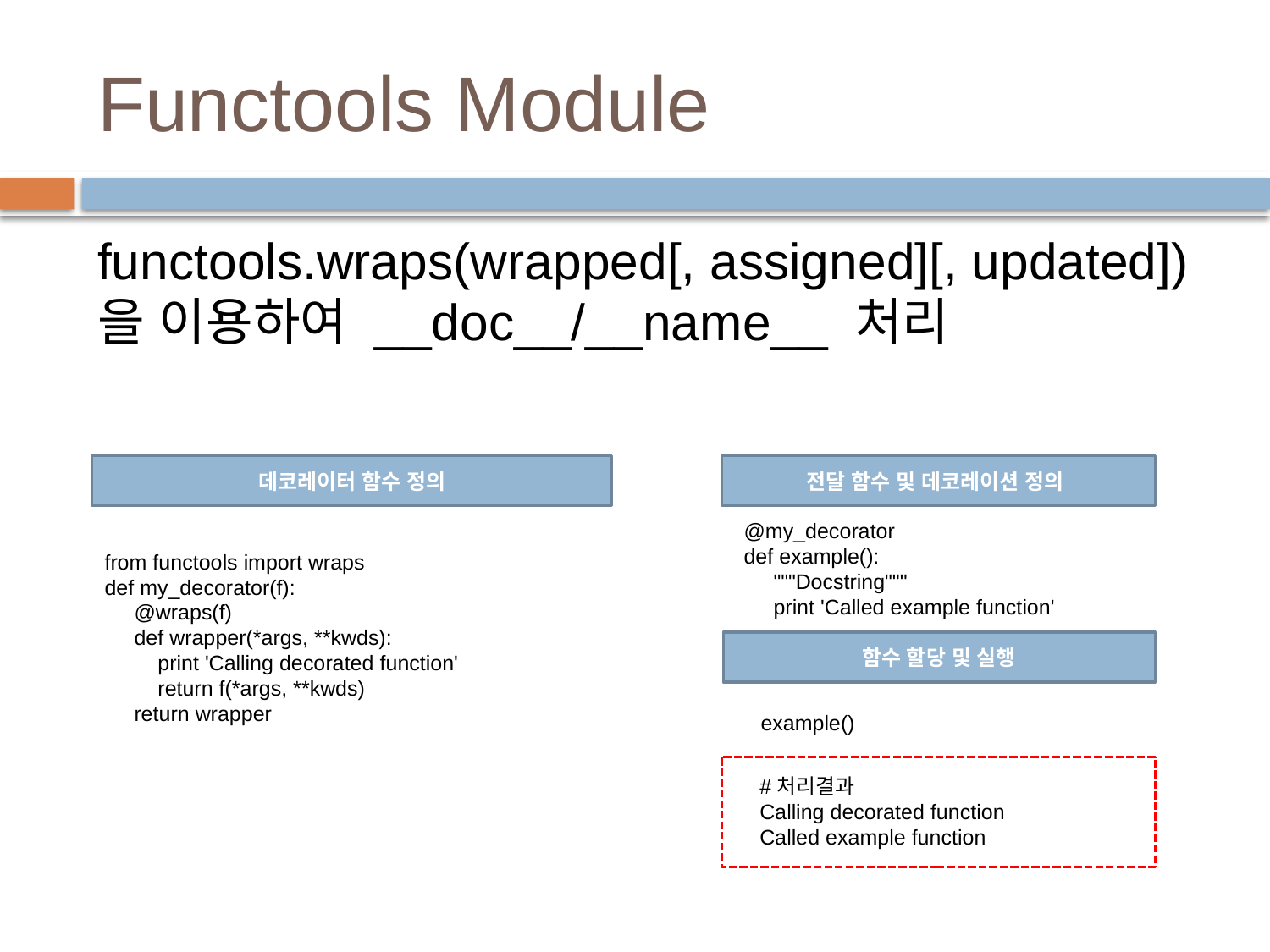

# Functools Module
functools.wraps(wrapped[, assigned][, updated])  을 이용하여 __doc__/__name__ 처리
데코레이터 함수 정의
전달 함수 및 데코레이션 정의
@my_decorator
def example():
     """Docstring"""
     print 'Called example function'
from functools import wraps
def my_decorator(f):
     @wraps(f)
     def wrapper(*args, **kwds):
         print 'Calling decorated function'
         return f(*args, **kwds)
     return wrapper
함수 할당 및 실행
example()

#처리결과
Calling decorated function
Called example function